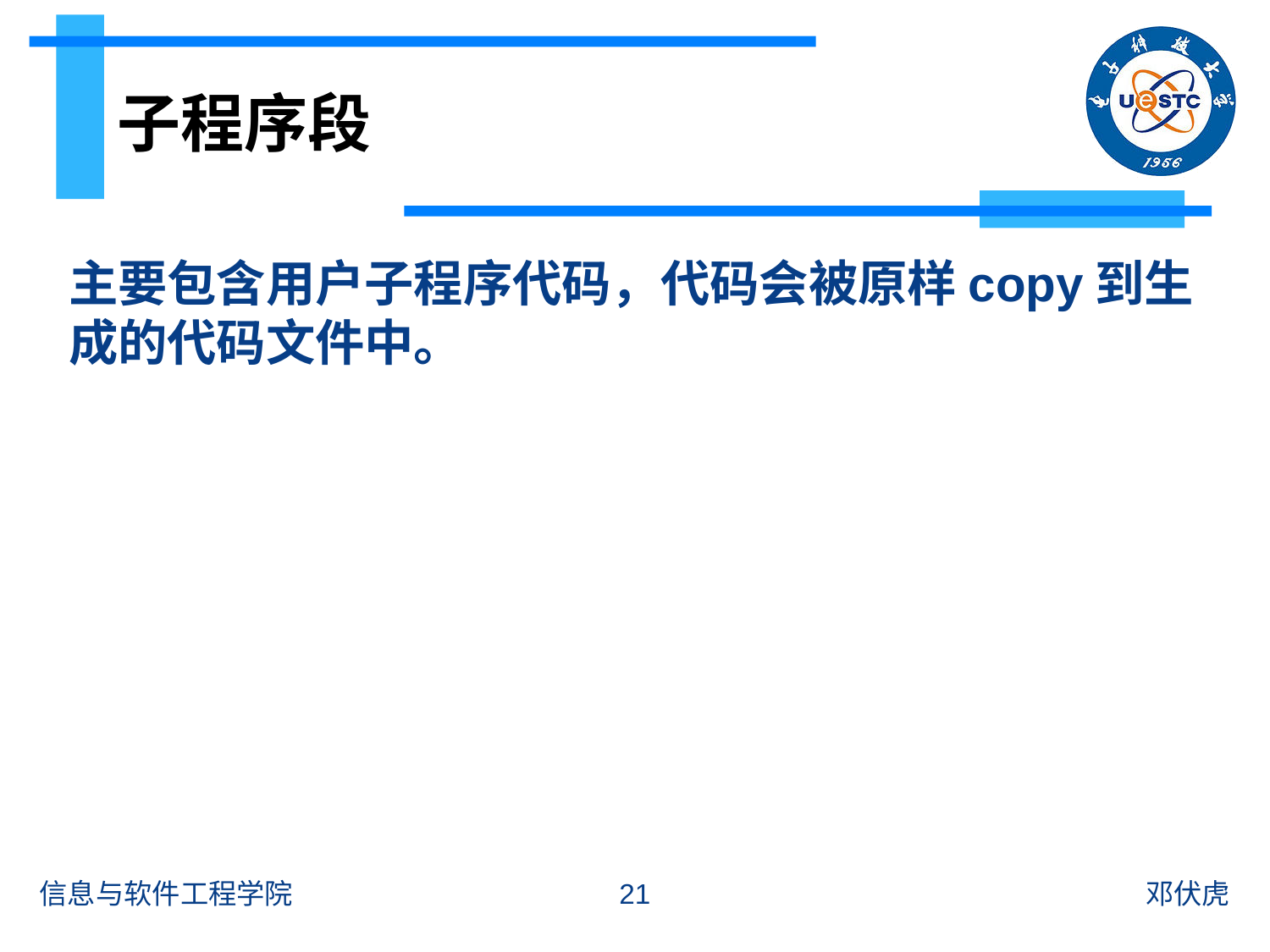

# 子程序段
主要包含用户子程序代码，代码会被原样copy到生成的代码文件中。
21
信息与软件工程学院
邓伏虎